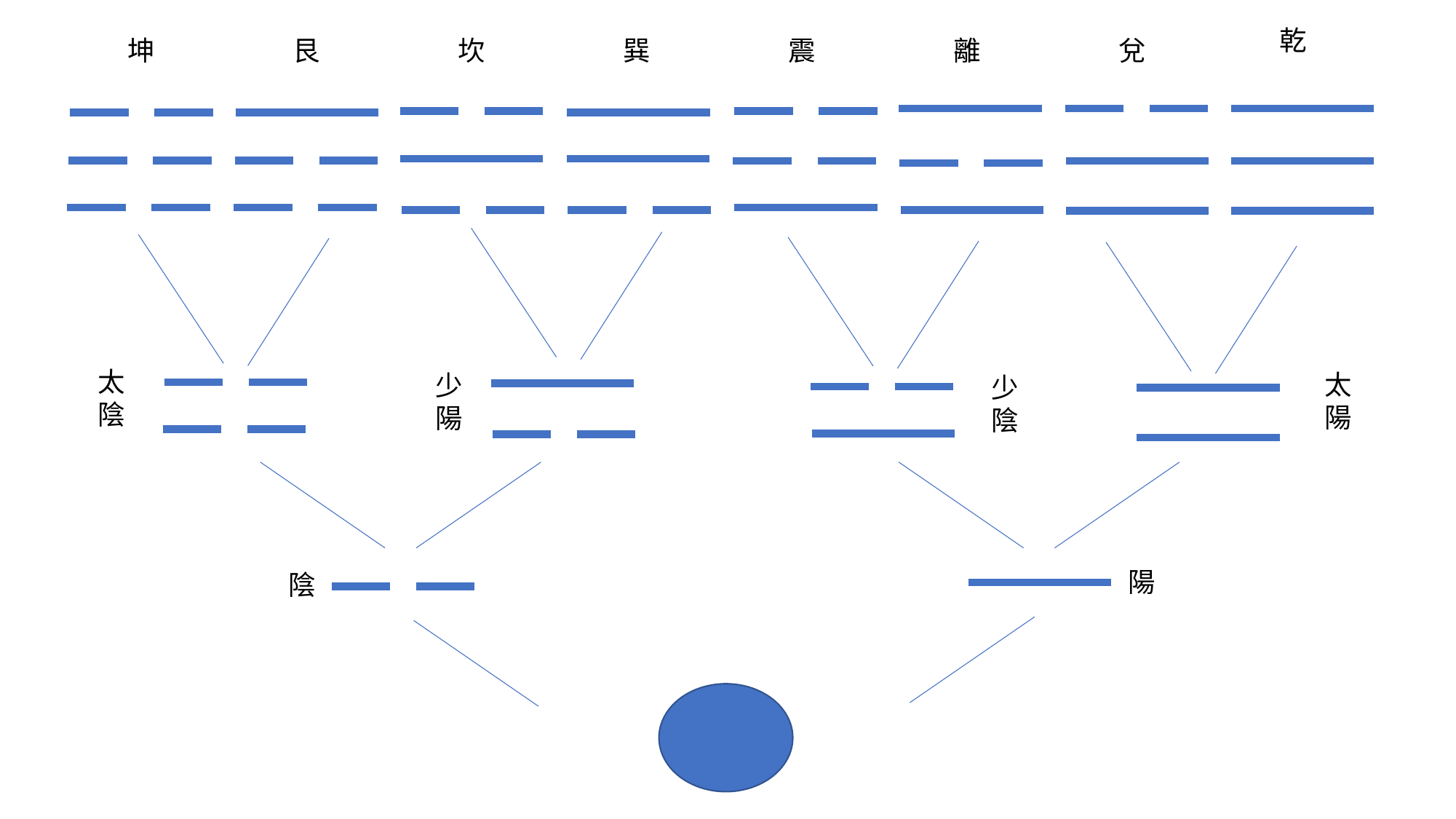

乾
坤
艮
坎
巽
震
離
兌
太陰
太陽
少陽
少陰
陽
陰